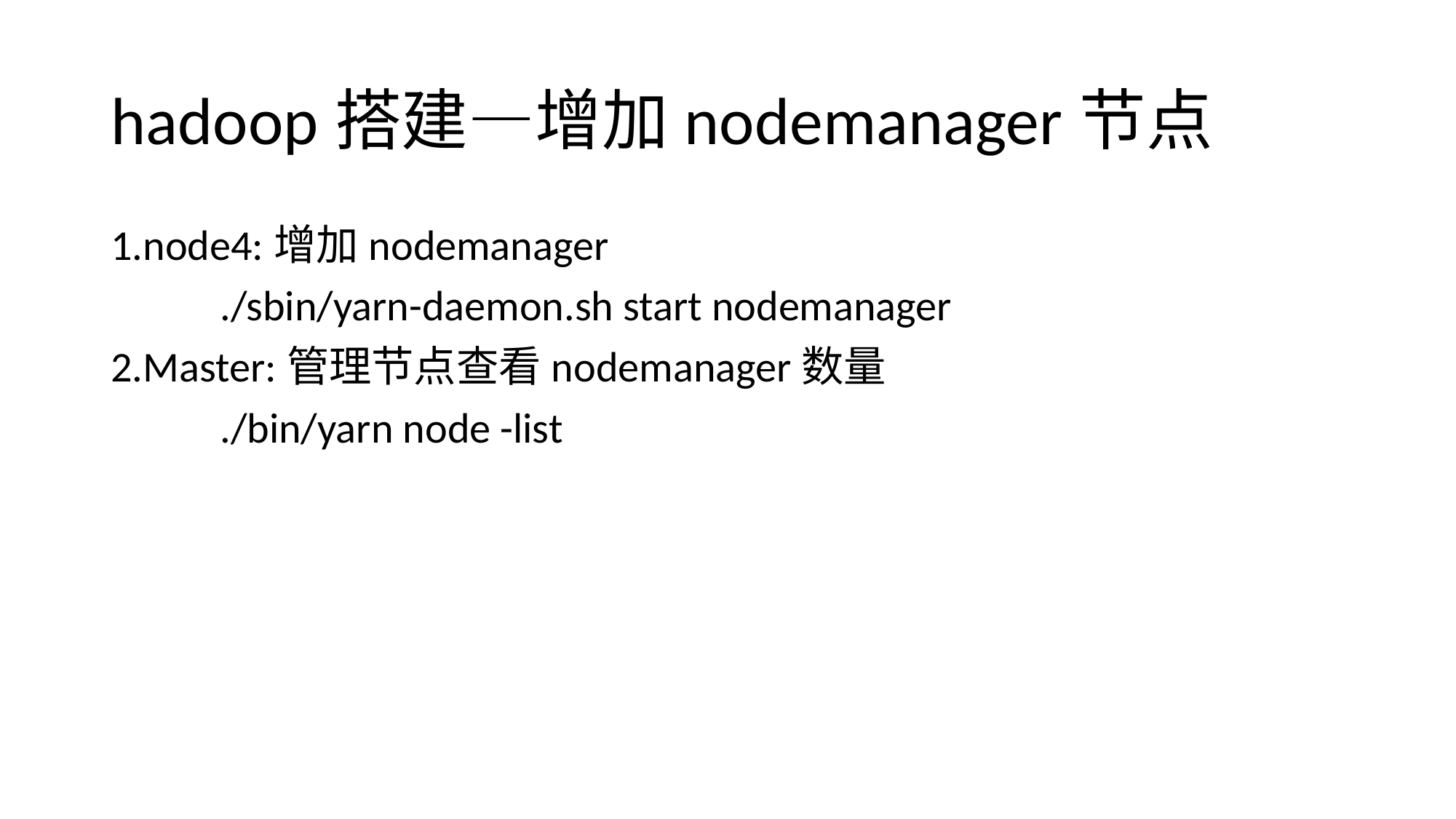

# hadoop搭建—增加nodemanager节点
1.node4:增加nodemanager
	./sbin/yarn-daemon.sh start nodemanager
2.Master:管理节点查看nodemanager数量
	./bin/yarn node -list